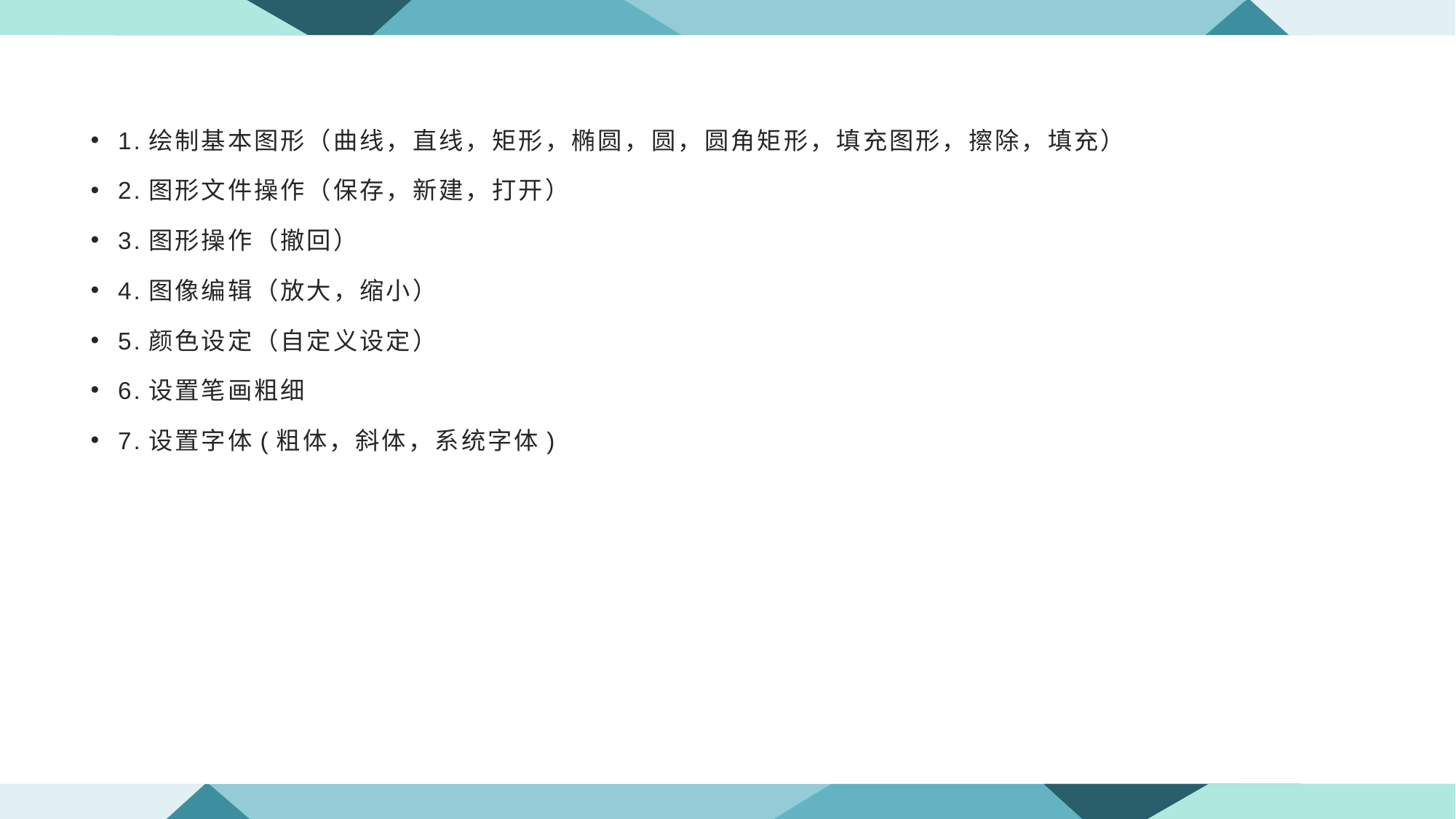

#
1.绘制基本图形（曲线，直线，矩形，椭圆，圆，圆角矩形，填充图形，擦除，填充）
2.图形文件操作（保存，新建，打开）
3.图形操作（撤回）
4.图像编辑（放大，缩小）
5.颜色设定（自定义设定）
6.设置笔画粗细
7.设置字体(粗体，斜体，系统字体)